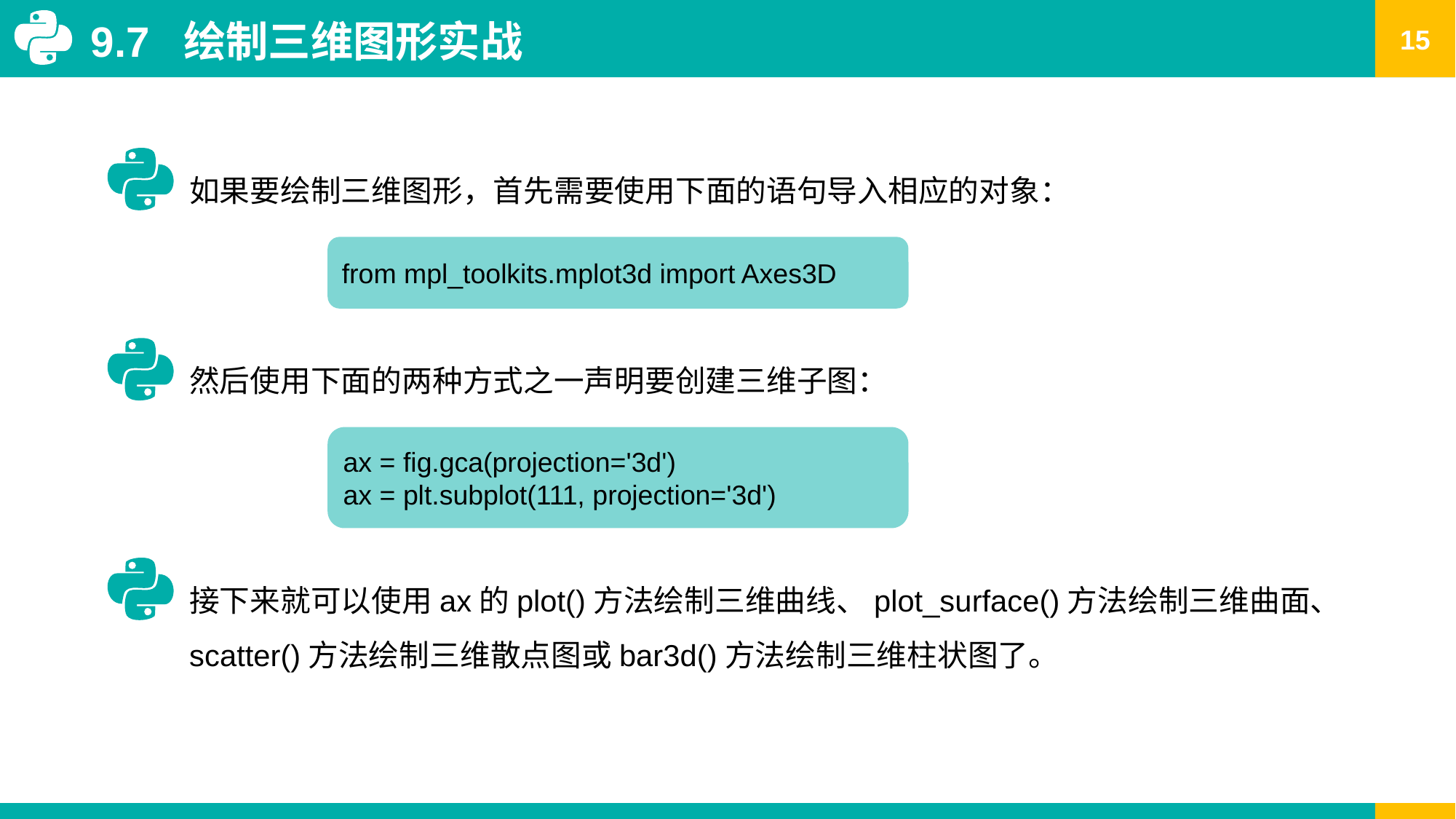

9.7  绘制三维图形实战

如果要绘制三维图形，首先需要使用下面的语句导入相应的对象：
from mpl_toolkits.mplot3d import Axes3D

然后使用下面的两种方式之一声明要创建三维子图：
ax = fig.gca(projection='3d')
ax = plt.subplot(111, projection='3d')

接下来就可以使用ax的plot()方法绘制三维曲线、plot_surface()方法绘制三维曲面、scatter()方法绘制三维散点图或bar3d()方法绘制三维柱状图了。